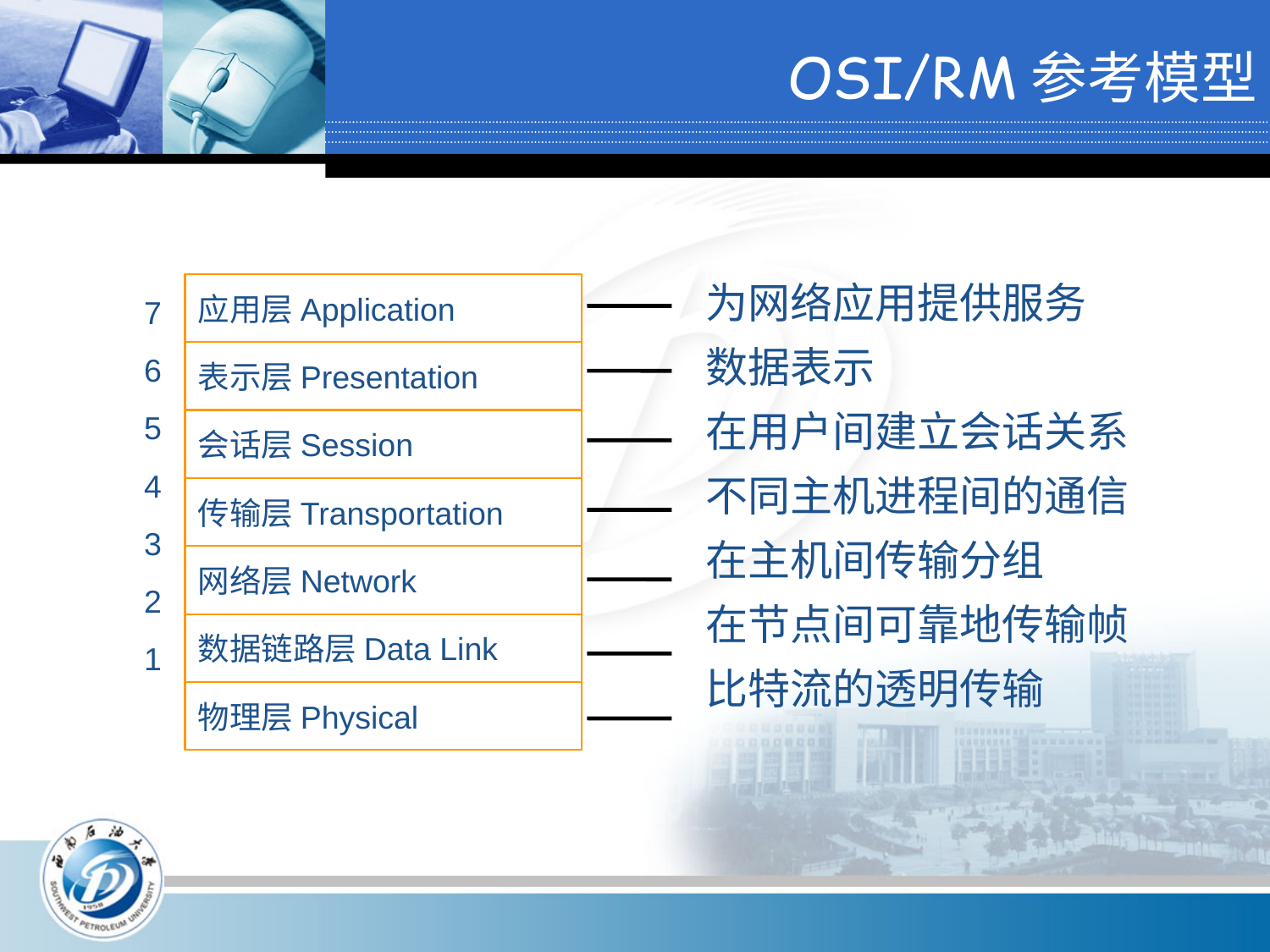

# OSI/RM参考模型
应用层Application
为网络应用提供服务
数据表示
在用户间建立会话关系
不同主机进程间的通信
在主机间传输分组
在节点间可靠地传输帧
比特流的透明传输
7
6
5
4
3
2
1

表示层Presentation
会话层Session
传输层Transportation
网络层Network
数据链路层Data Link
物理层Physical